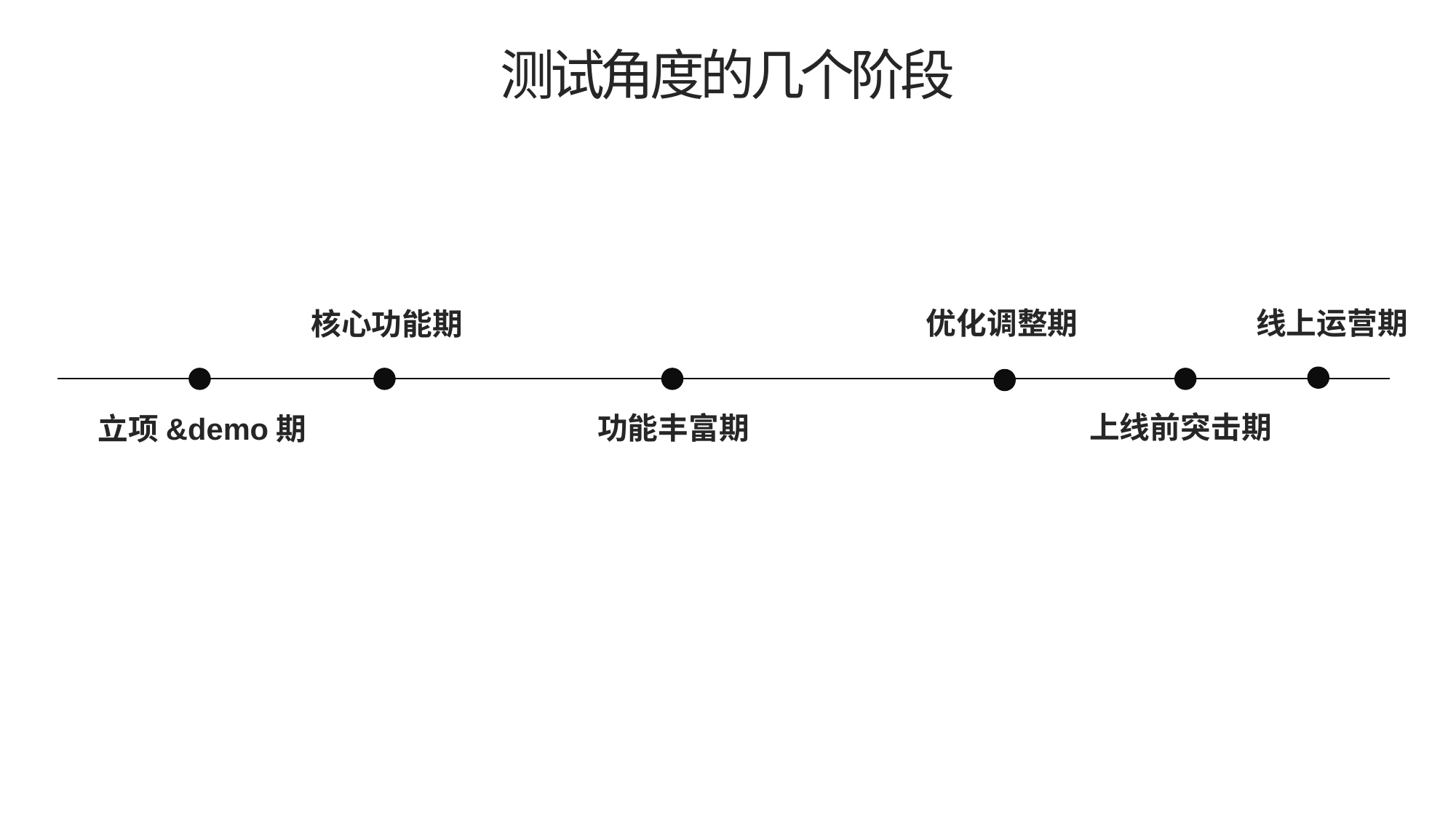

测试角度的几个阶段
e7d195523061f1c01ef2b70529884c179423570dbaad84926380ABC1F97BAEF0C8FC051856578EAB7874501A1FFE158C4981707381814BCC4D9A8E3554438DEE4FBCF5A5B4D2A8B0989AB57E8BAC65EBD40E762BED6E0A5C12A373A5BA032F5002D6502D1359B045FB2DF5CCC204EFCC4A84BF556E1EA5D8F1912FFA1224971540DD5966472C9754
优化调整期
线上运营期
核心功能期

上线前突击期
功能丰富期
立项&demo期